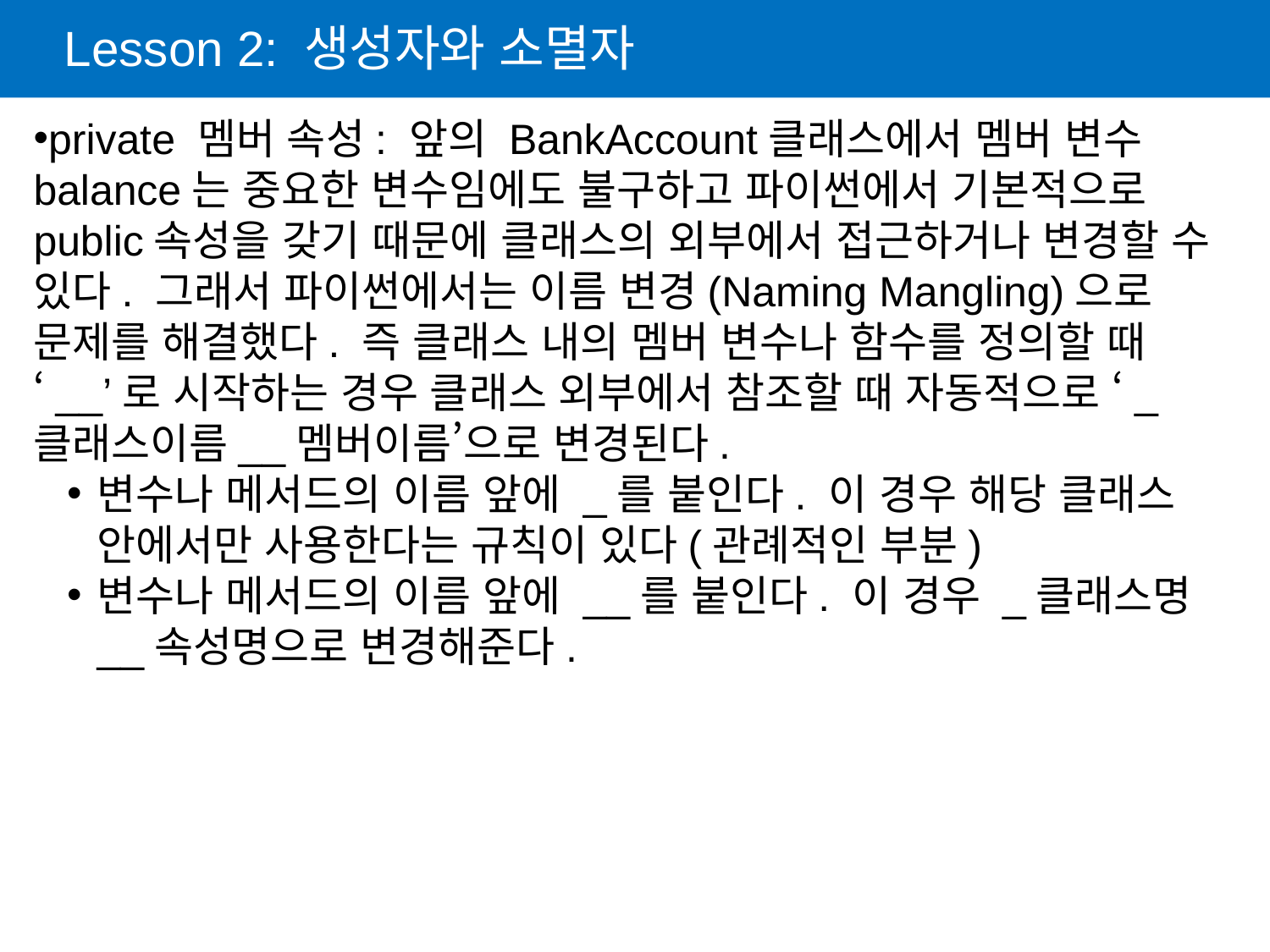

# Lesson 2: 생성자와 소멸자
private 멤버 속성: 앞의 BankAccount클래스에서 멤버 변수 balance는 중요한 변수임에도 불구하고 파이썬에서 기본적으로 public속성을 갖기 때문에 클래스의 외부에서 접근하거나 변경할 수 있다. 그래서 파이썬에서는 이름 변경(Naming Mangling)으로 문제를 해결했다. 즉 클래스 내의 멤버 변수나 함수를 정의할 때 ‘__’로 시작하는 경우 클래스 외부에서 참조할 때 자동적으로 ‘_클래스이름__멤버이름’으로 변경된다.
변수나 메서드의 이름 앞에 _를 붙인다. 이 경우 해당 클래스 안에서만 사용한다는 규칙이 있다(관례적인 부분)
변수나 메서드의 이름 앞에 __를 붙인다. 이 경우 _클래스명__속성명으로 변경해준다.